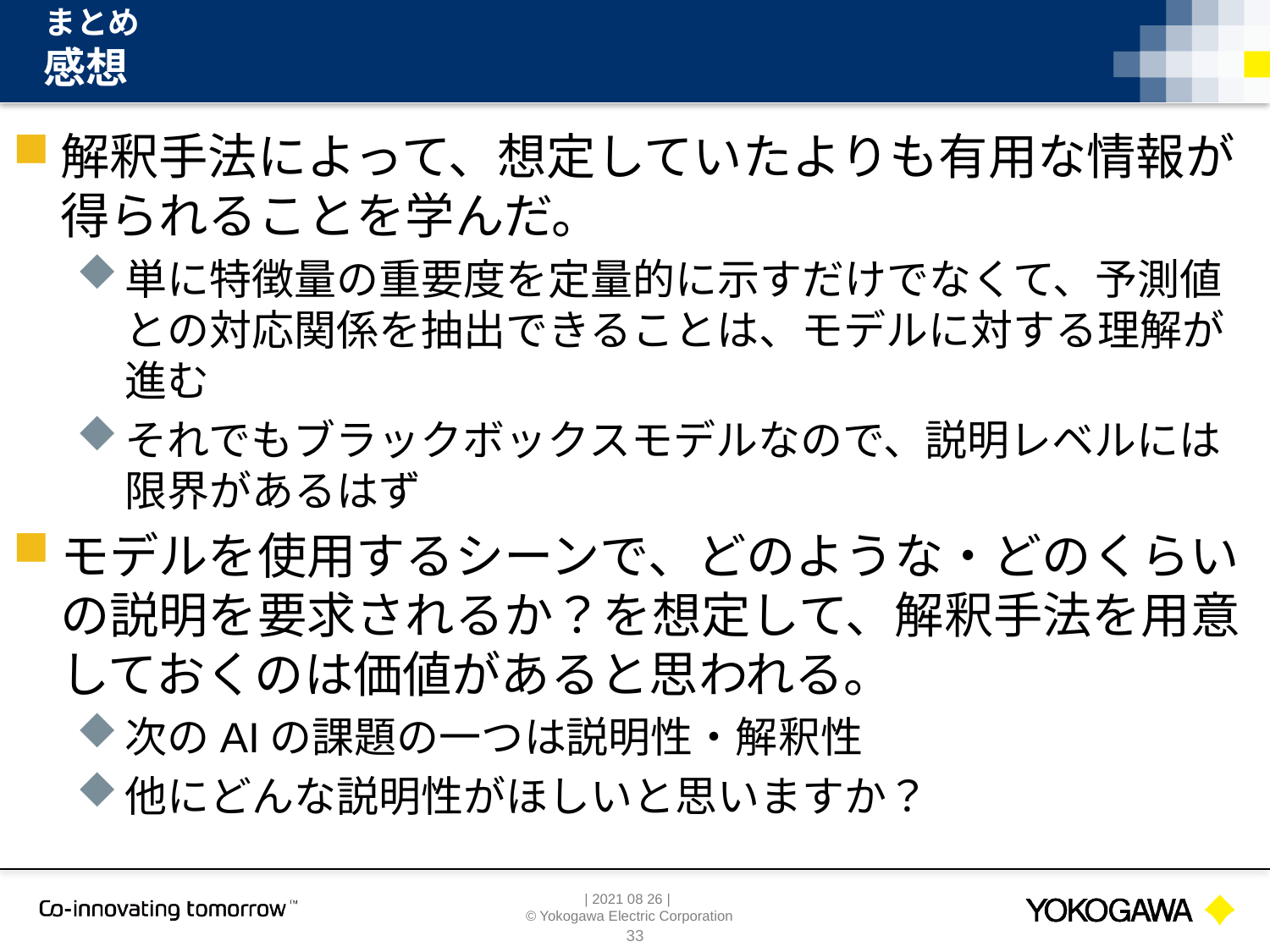

まとめ
# 感想
解釈手法によって、想定していたよりも有用な情報が得られることを学んだ。
単に特徴量の重要度を定量的に示すだけでなくて、予測値との対応関係を抽出できることは、モデルに対する理解が進む
それでもブラックボックスモデルなので、説明レベルには限界があるはず
モデルを使用するシーンで、どのような・どのくらいの説明を要求されるか？を想定して、解釈手法を用意しておくのは価値があると思われる。
次のAIの課題の一つは説明性・解釈性
他にどんな説明性がほしいと思いますか？
33